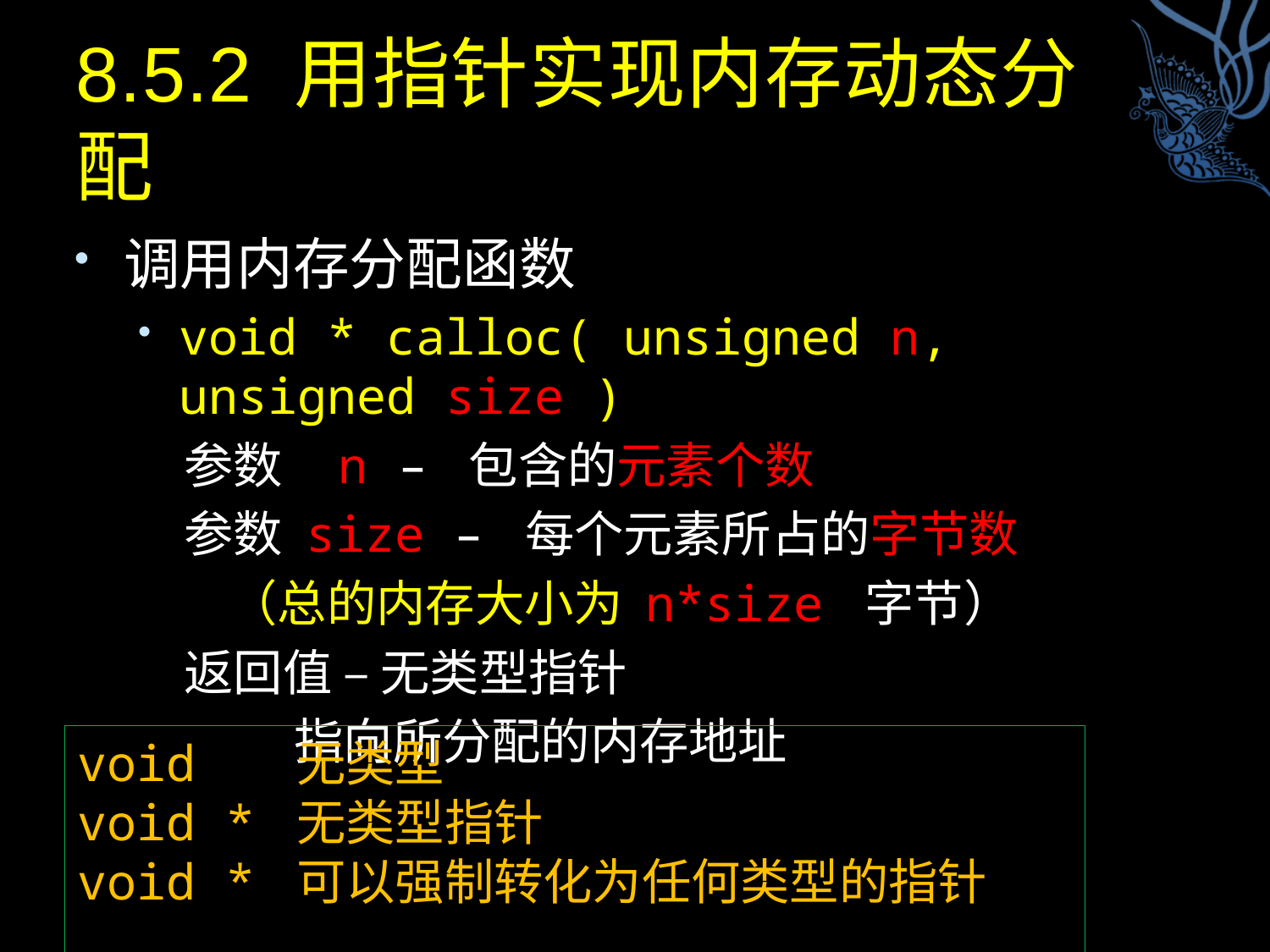

# 8.5.2 用指针实现内存动态分配
调用内存分配函数
void * calloc( unsigned n, unsigned size )
   参数    n – 包含的元素个数
   参数 size – 每个元素所占的字节数
       （总的内存大小为 n*size 字节）
   返回值 – 无类型指针
             指向所分配的内存地址
void   无类型
void * 无类型指针
void * 可以强制转化为任何类型的指针